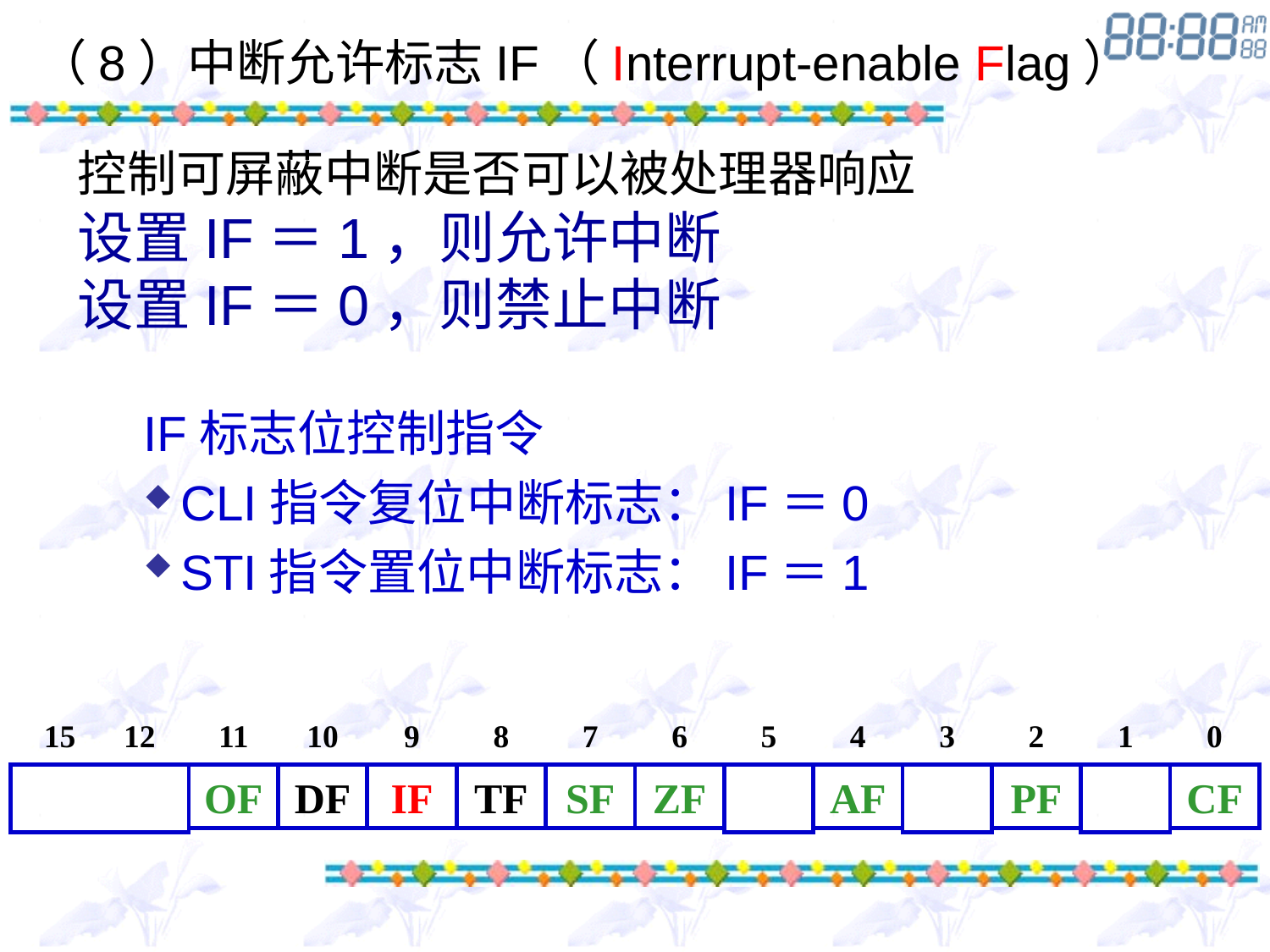

（8）中断允许标志IF（Interrupt-enable Flag）
控制可屏蔽中断是否可以被处理器响应
设置IF＝1，则允许中断
设置IF＝0，则禁止中断
IF标志位控制指令
CLI指令复位中断标志：IF＝0
STI指令置位中断标志：IF＝1
15      12
11
10
9
8
7
6
5
4
3
2
1
0

OF
DF
IF
TF
SF
ZF

AF

PF

CF